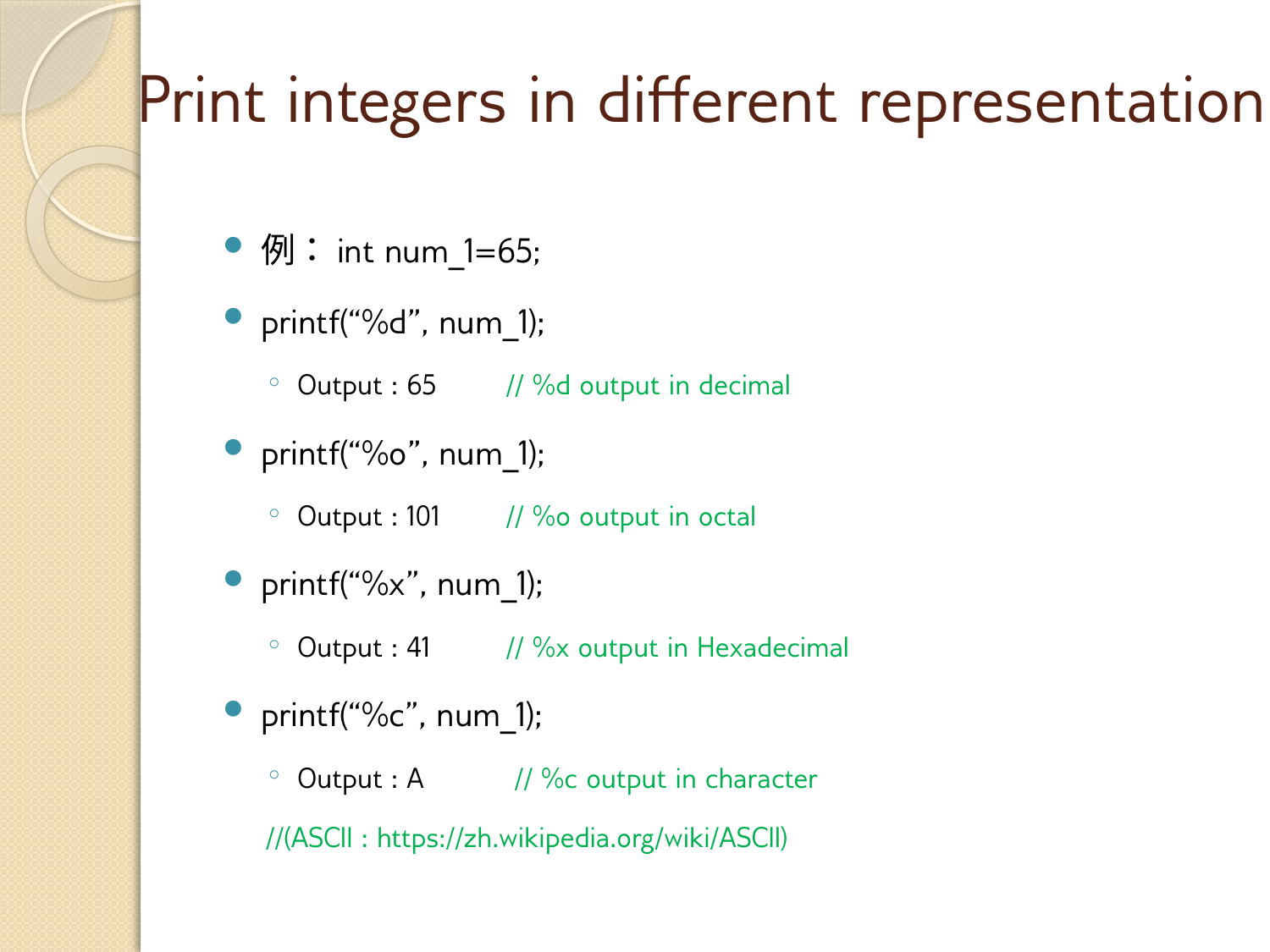

# Print integers in different representation
例：int num_1=65;
printf(“%d”, num_1);
Output : 65		// %d output in decimal
printf(“%o”, num_1);
Output : 101		// %o output in octal
printf(“%x”, num_1);
Output : 41		// %x output in Hexadecimal
printf(“%c”, num_1);
Output : A		 // %c output in character
//(ASCII : https://zh.wikipedia.org/wiki/ASCII)